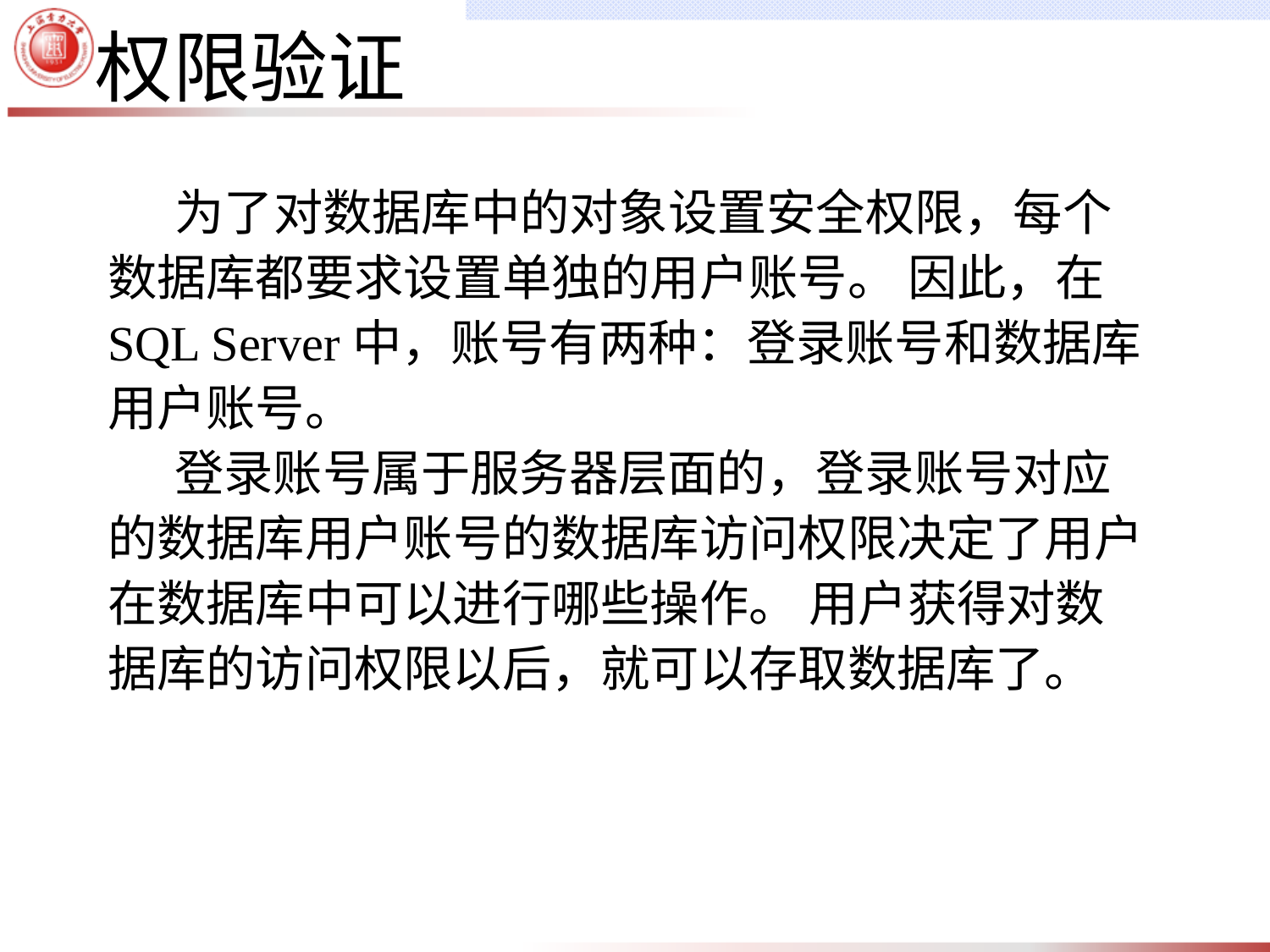

权限验证
      为了对数据库中的对象设置安全权限，每个数据库都要求设置单独的用户账号。 因此，在SQL Server中，账号有两种：登录账号和数据库用户账号。
     登录账号属于服务器层面的，登录账号对应的数据库用户账号的数据库访问权限决定了用户在数据库中可以进行哪些操作。 用户获得对数据库的访问权限以后，就可以存取数据库了。